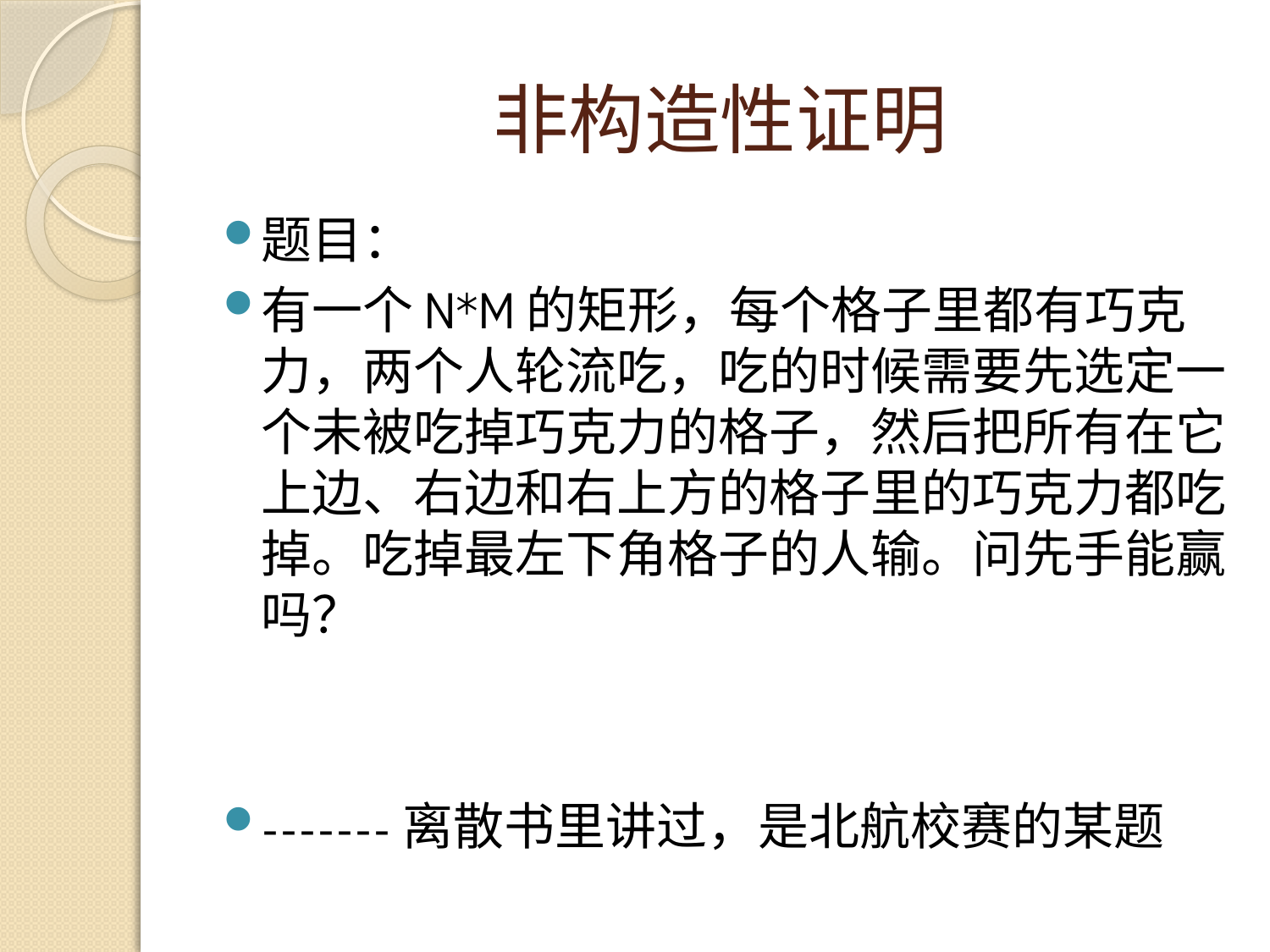

# 非构造性证明
题目：
有一个N*M的矩形，每个格子里都有巧克力，两个人轮流吃，吃的时候需要先选定一个未被吃掉巧克力的格子，然后把所有在它上边、右边和右上方的格子里的巧克力都吃掉。吃掉最左下角格子的人输。问先手能赢吗？

-------离散书里讲过，是北航校赛的某题